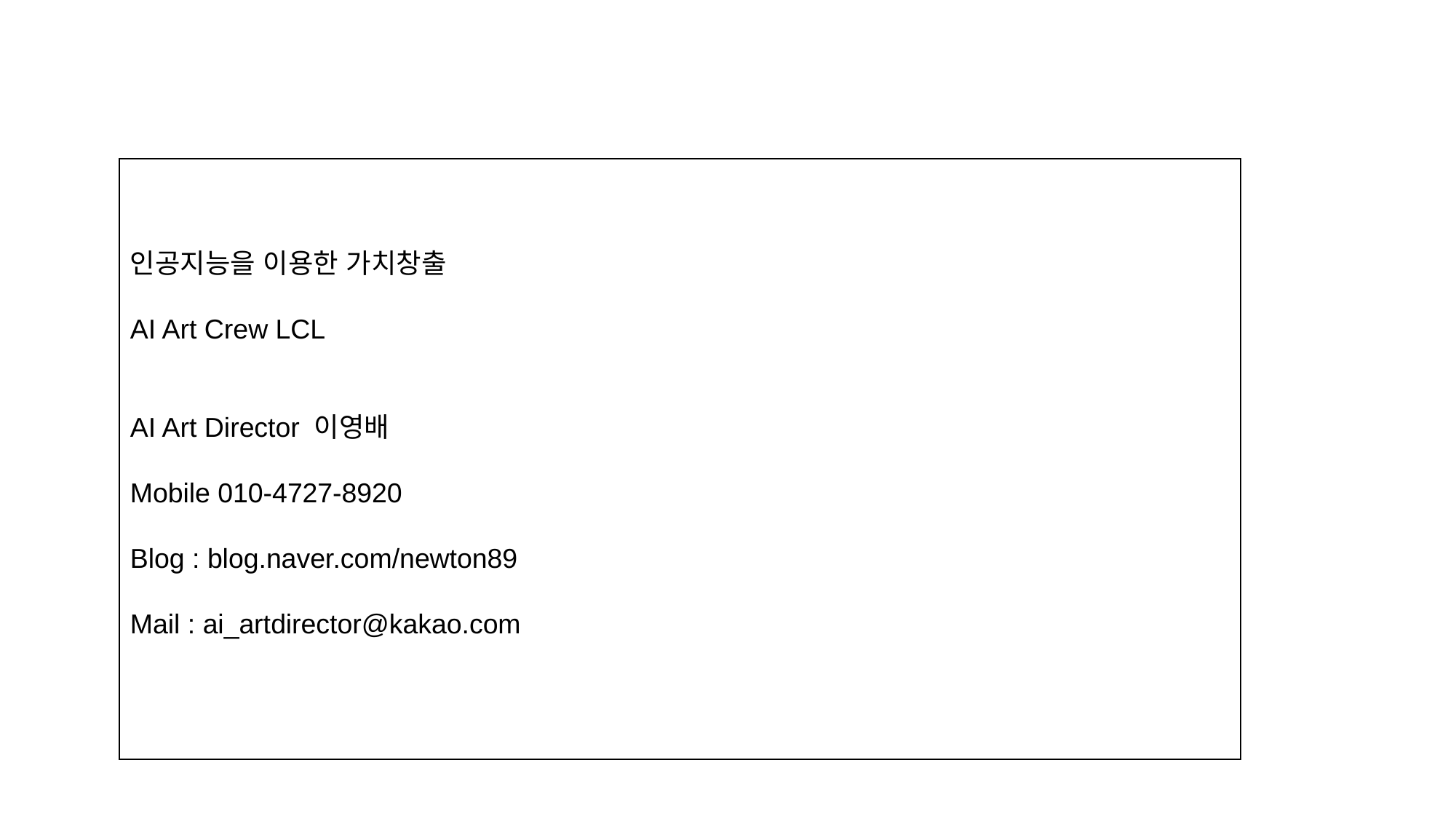

인공지능을 이용한 가치창출

AI Art Crew LCL

AI Art Director 이영배

Mobile 010-4727-8920

Blog : blog.naver.com/newton89

Mail : ai_artdirector@kakao.com